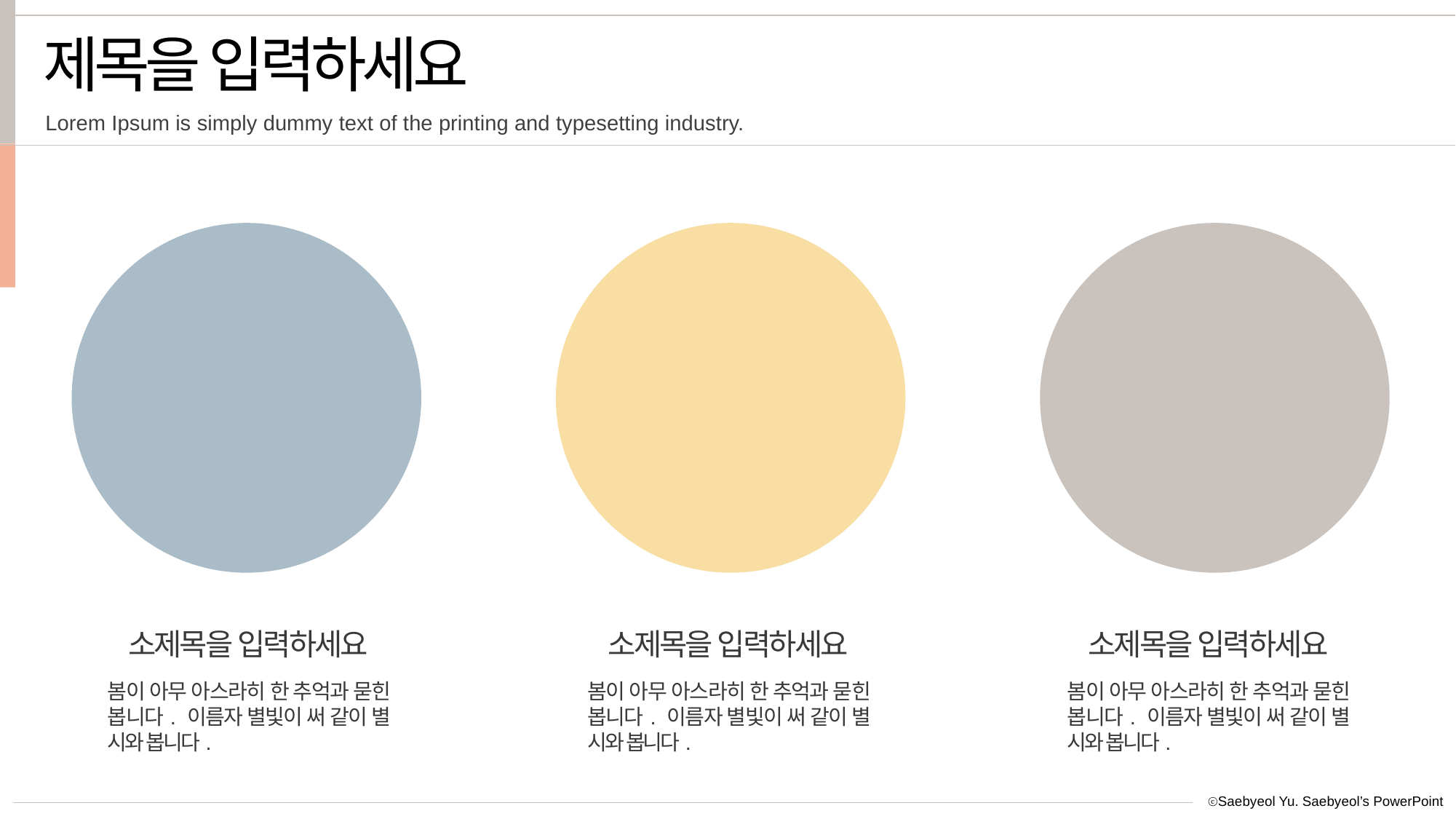

제목을 입력하세요
Lorem Ipsum is simply dummy text of the printing and typesetting industry.

소제목을 입력하세요
봄이 아무 아스라히 한 추억과 묻힌 봅니다. 이름자 별빛이 써 같이 별 시와 봅니다.
소제목을 입력하세요
봄이 아무 아스라히 한 추억과 묻힌 봅니다. 이름자 별빛이 써 같이 별 시와 봅니다.
소제목을 입력하세요
봄이 아무 아스라히 한 추억과 묻힌 봅니다. 이름자 별빛이 써 같이 별 시와 봅니다.